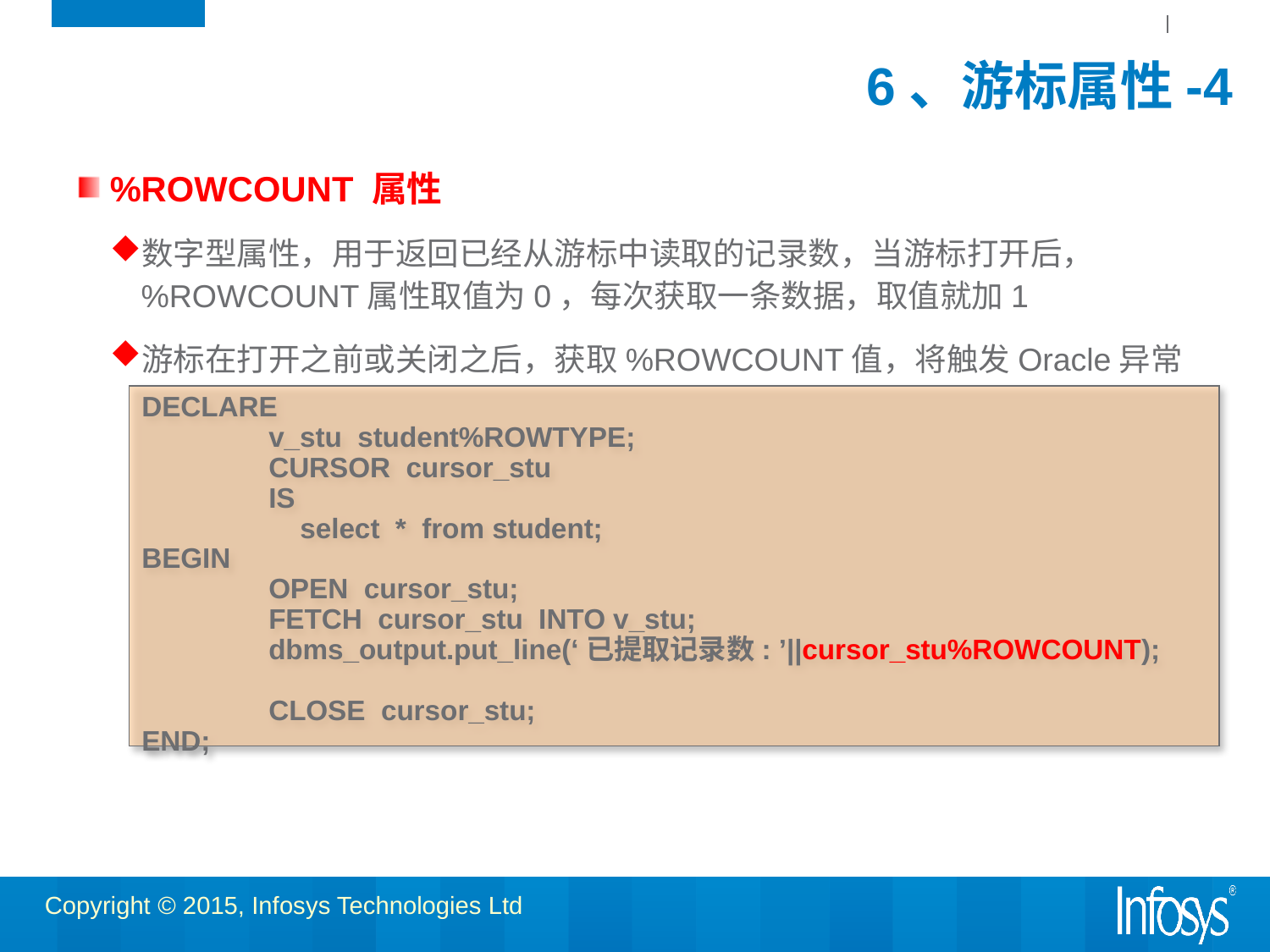

# 6、游标属性-4
%ROWCOUNT 属性
数字型属性，用于返回已经从游标中读取的记录数，当游标打开后，%ROWCOUNT属性取值为0，每次获取一条数据，取值就加1
游标在打开之前或关闭之后，获取%ROWCOUNT值，将触发Oracle异常
DECLARE
	v_stu  student%ROWTYPE;
	CURSOR  cursor_stu
	IS
    select  *  from student;
BEGIN
	OPEN  cursor_stu;
	FETCH  cursor_stu  INTO v_stu;
	dbms_output.put_line(‘已提取记录数: ’||cursor_stu%ROWCOUNT);
	CLOSE  cursor_stu;
END;